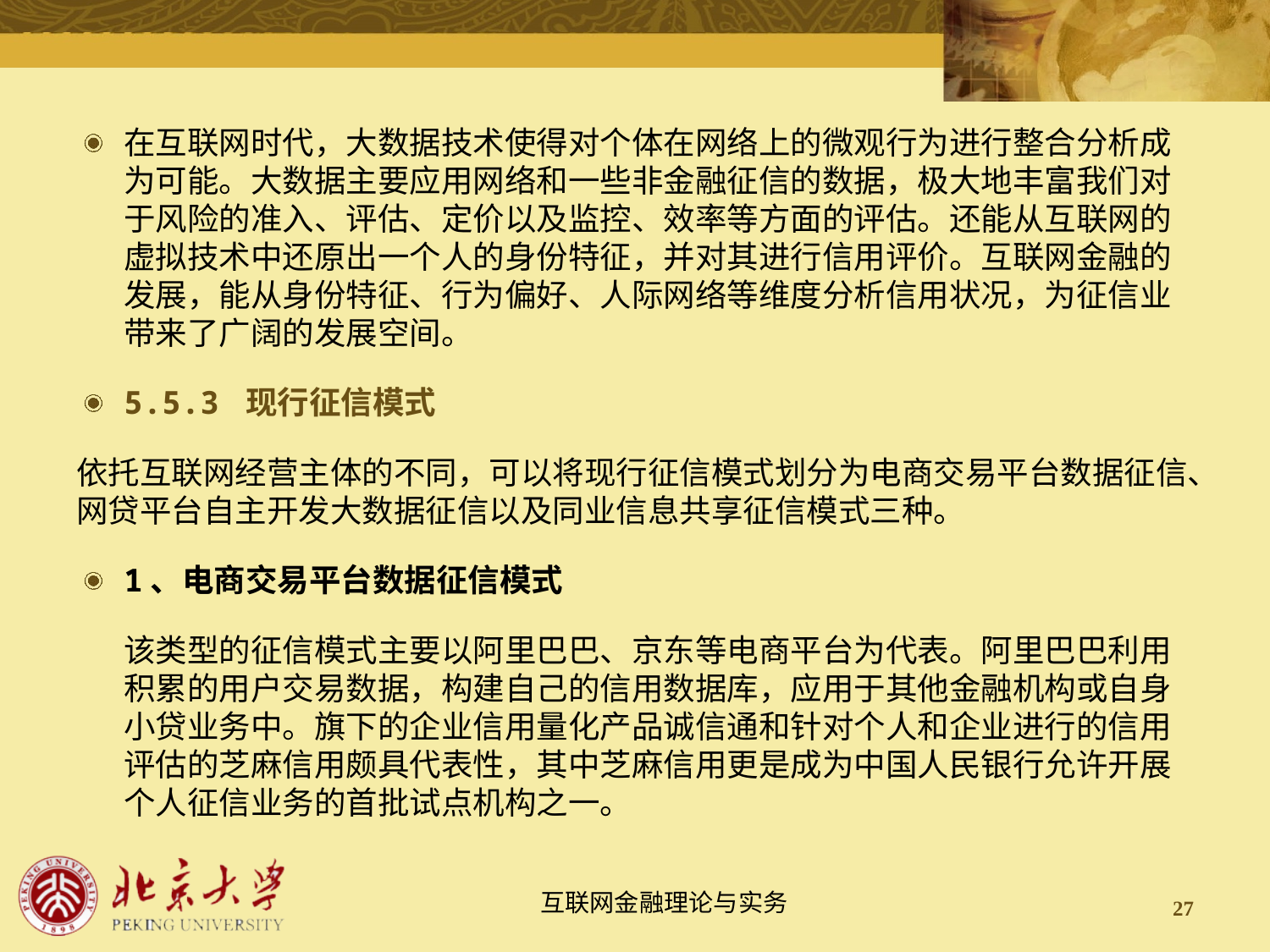

在互联网时代，大数据技术使得对个体在网络上的微观行为进行整合分析成为可能。大数据主要应用网络和一些非金融征信的数据，极大地丰富我们对于风险的准入、评估、定价以及监控、效率等方面的评估。还能从互联网的虚拟技术中还原出一个人的身份特征，并对其进行信用评价。互联网金融的发展，能从身份特征、行为偏好、人际网络等维度分析信用状况，为征信业带来了广阔的发展空间。
5.5.3 现行征信模式
依托互联网经营主体的不同，可以将现行征信模式划分为电商交易平台数据征信、网贷平台自主开发大数据征信以及同业信息共享征信模式三种。
1、电商交易平台数据征信模式
该类型的征信模式主要以阿里巴巴、京东等电商平台为代表。阿里巴巴利用积累的用户交易数据，构建自己的信用数据库，应用于其他金融机构或自身小贷业务中。旗下的企业信用量化产品诚信通和针对个人和企业进行的信用评估的芝麻信用颇具代表性，其中芝麻信用更是成为中国人民银行允许开展个人征信业务的首批试点机构之一。

27